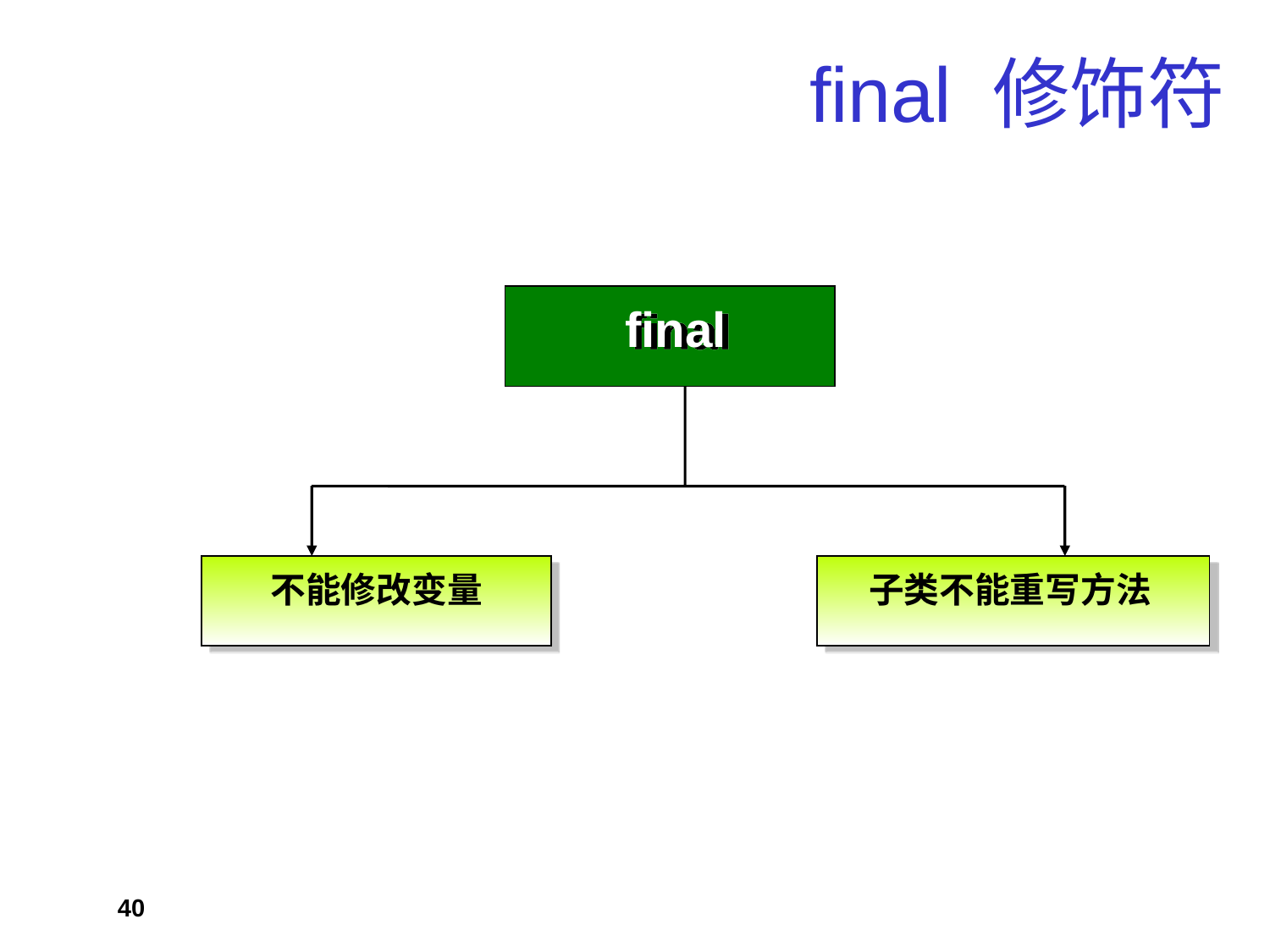

# final 修饰符

final

不能修改变量

子类不能重写方法
40